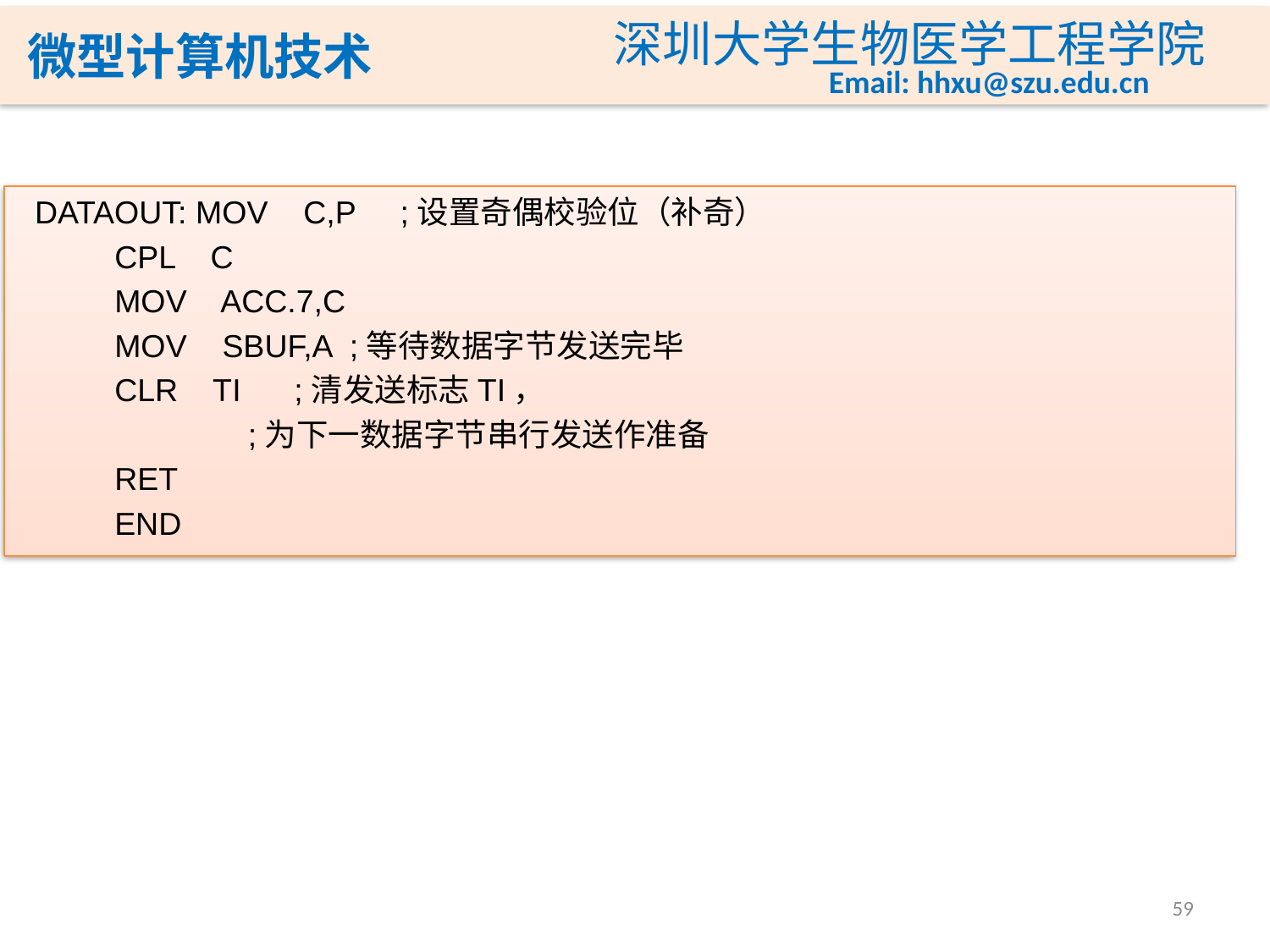

DATAOUT: MOV    C,P     ;设置奇偶校验位（补奇）
           CPL    C
           MOV    ACC.7,C
           MOV    SBUF,A  ;等待数据字节发送完毕
           CLR    TI      ;清发送标志TI，
                          ;为下一数据字节串行发送作准备
           RET
           END
59